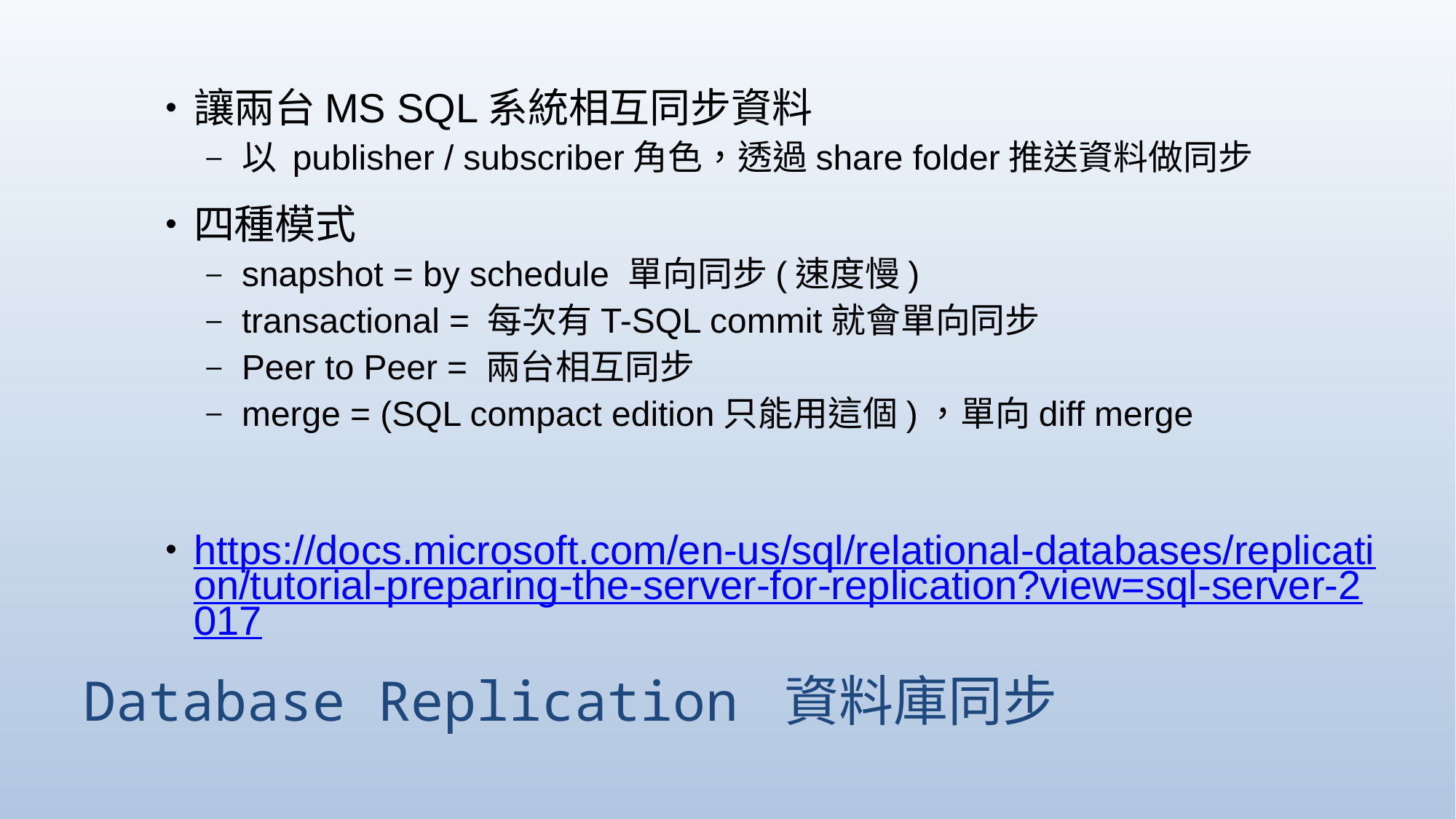

讓兩台MS SQL系統相互同步資料
以 publisher / subscriber角色，透過share folder推送資料做同步
四種模式
snapshot = by schedule 單向同步(速度慢)
transactional = 每次有T-SQL commit就會單向同步
Peer to Peer = 兩台相互同步
merge = (SQL compact edition只能用這個)，單向diff merge

https://docs.microsoft.com/en-us/sql/relational-databases/replication/tutorial-preparing-the-server-for-replication?view=sql-server-2017
# Database Replication 資料庫同步